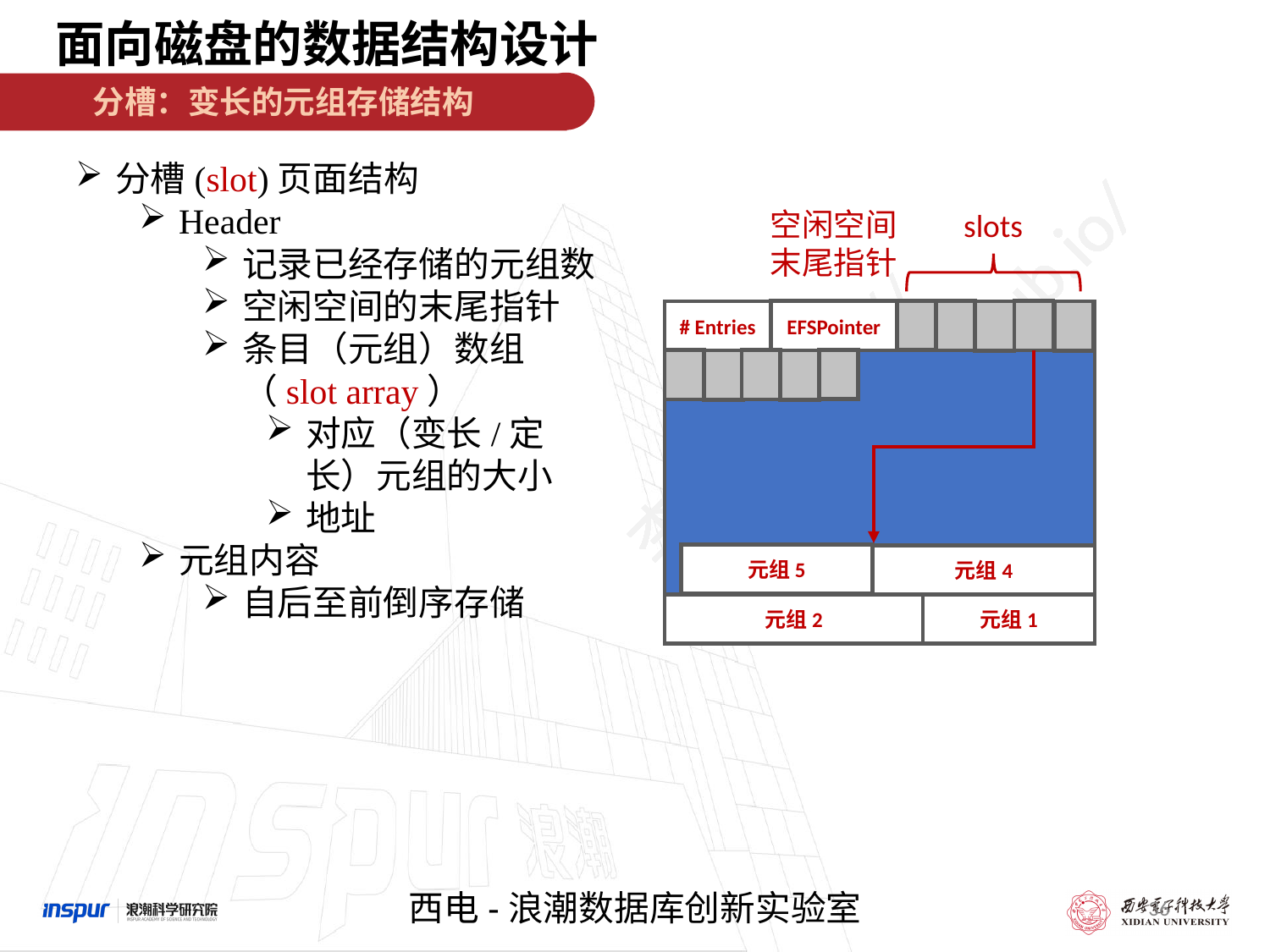

面向磁盘的数据结构设计

分槽：变长的元组存储结构

分槽(slot)页面结构
Header
记录已经存储的元组数
空闲空间的末尾指针
条目（元组）数组（slot array）
对应（变长/定长）元组的大小
地址
元组内容
自后至前倒序存储

空闲空间
末尾指针
slots

EFSPointer

# Entries

元组5
元组4
元组1
元组2
36